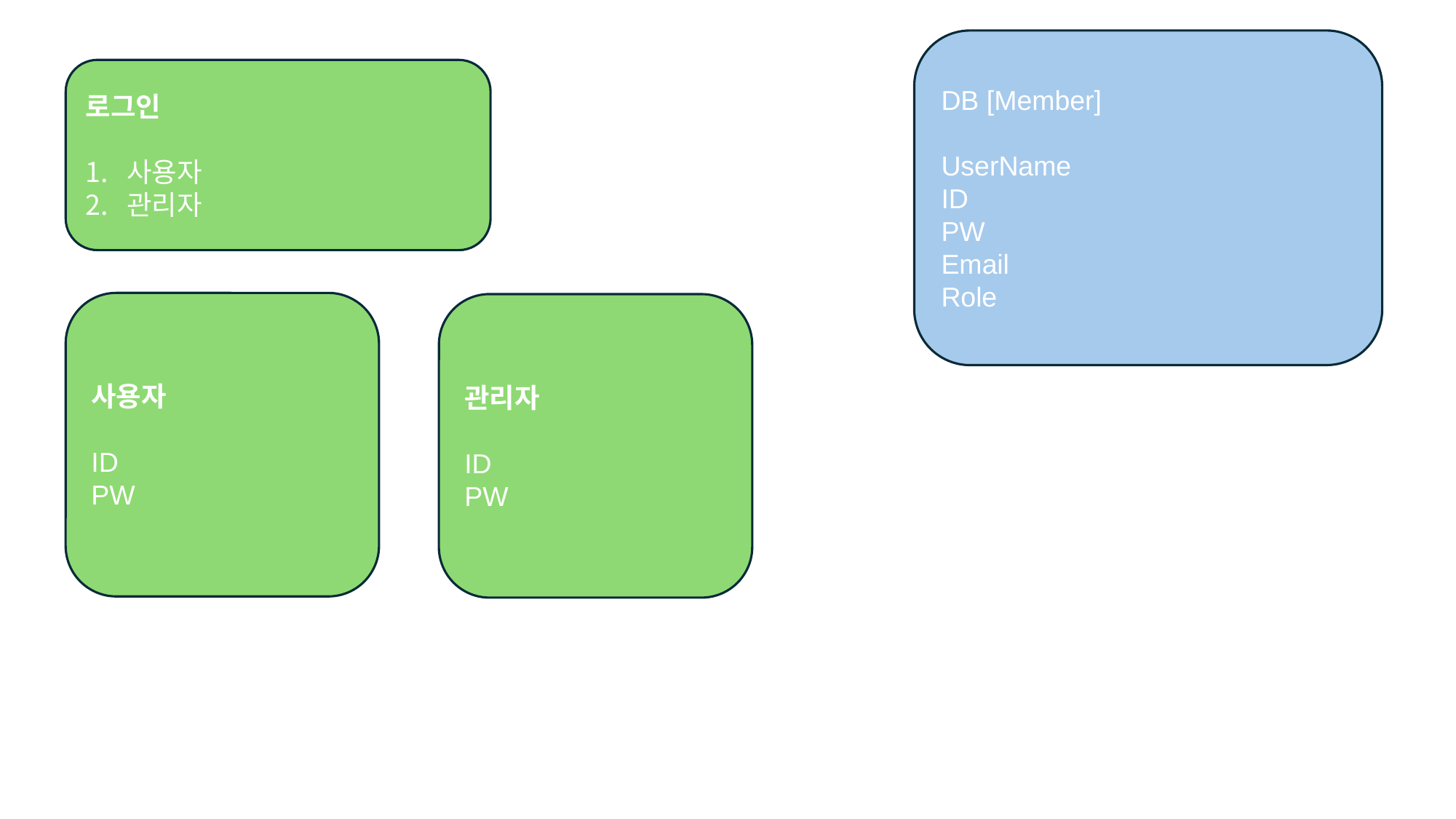

DB [Member]

UserName
ID
PW
Email
Role
로그인

사용자
관리자
사용자

ID
PW
관리자

ID
PW